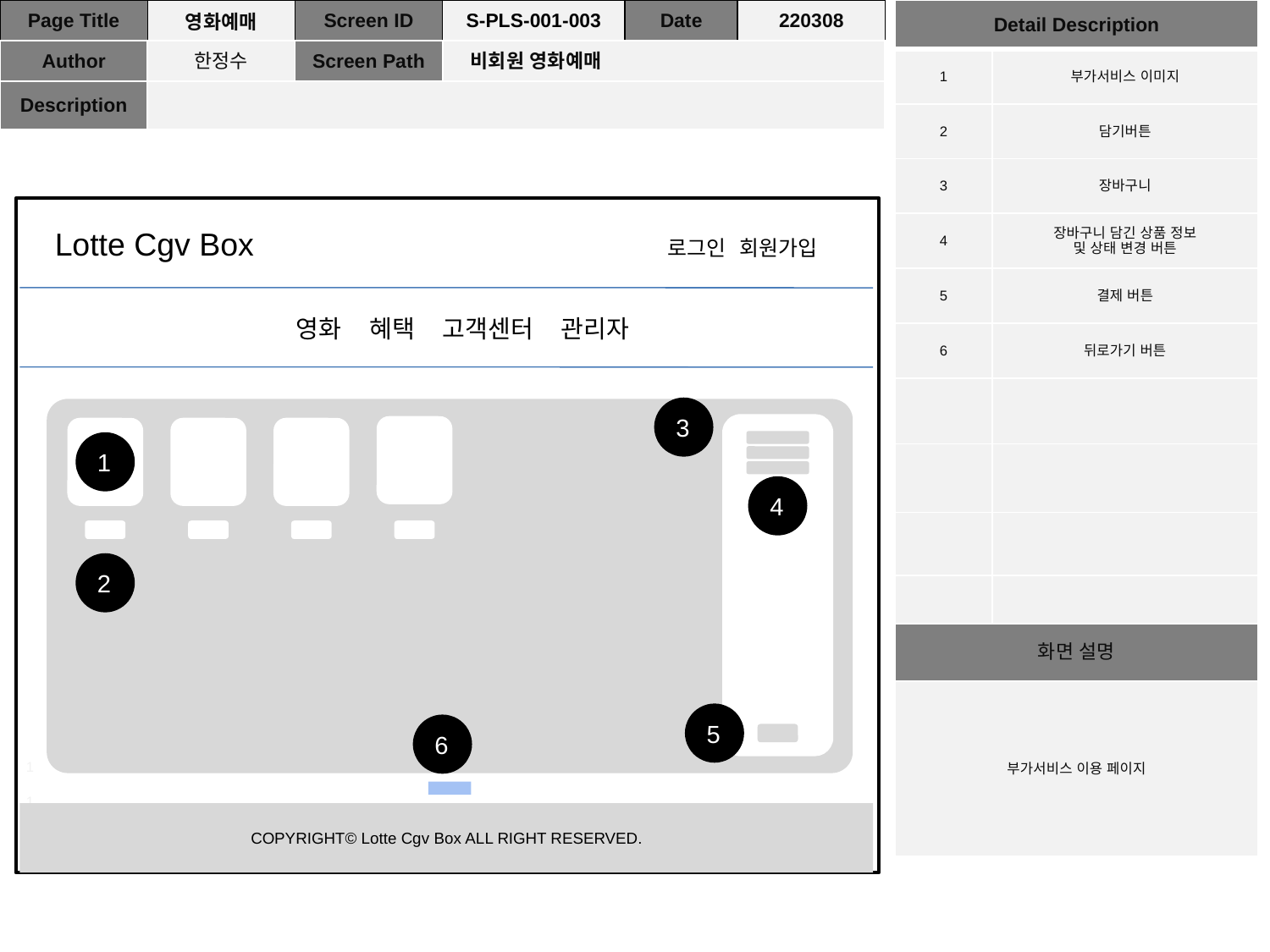

| Page Title | 영화예매 | Screen ID | S-PLS-001-003 | Date | 220308 |
| --- | --- | --- | --- | --- | --- |
| Author | 한정수 | Screen Path | 비회원 영화예매 |  |  |
| Description |  |  |  |  |  |
| Detail Description |  |
| --- | --- |
| 1 | 부가서비스 이미지 |
| 2 | 담기버튼 |
| 3 | 장바구니 |
| 4 | 장바구니 담긴 상품 정보 및 상태 변경 버튼 |
| 5 | 결제 버튼 |
| 6 | 뒤로가기 버튼 |
|  |  |
|  |  |
|  |  |
|  |  |
| 화면 설명 |  |
| 부가서비스 이용 페이지 |  |
ㅂ
Lotte Cgv Box
로그인   회원가입
영화     혜택     고객센터     관리자
3

1

4

2
5
6

1

1

COPYRIGHT© Lotte Cgv Box ALL RIGHT RESERVED.